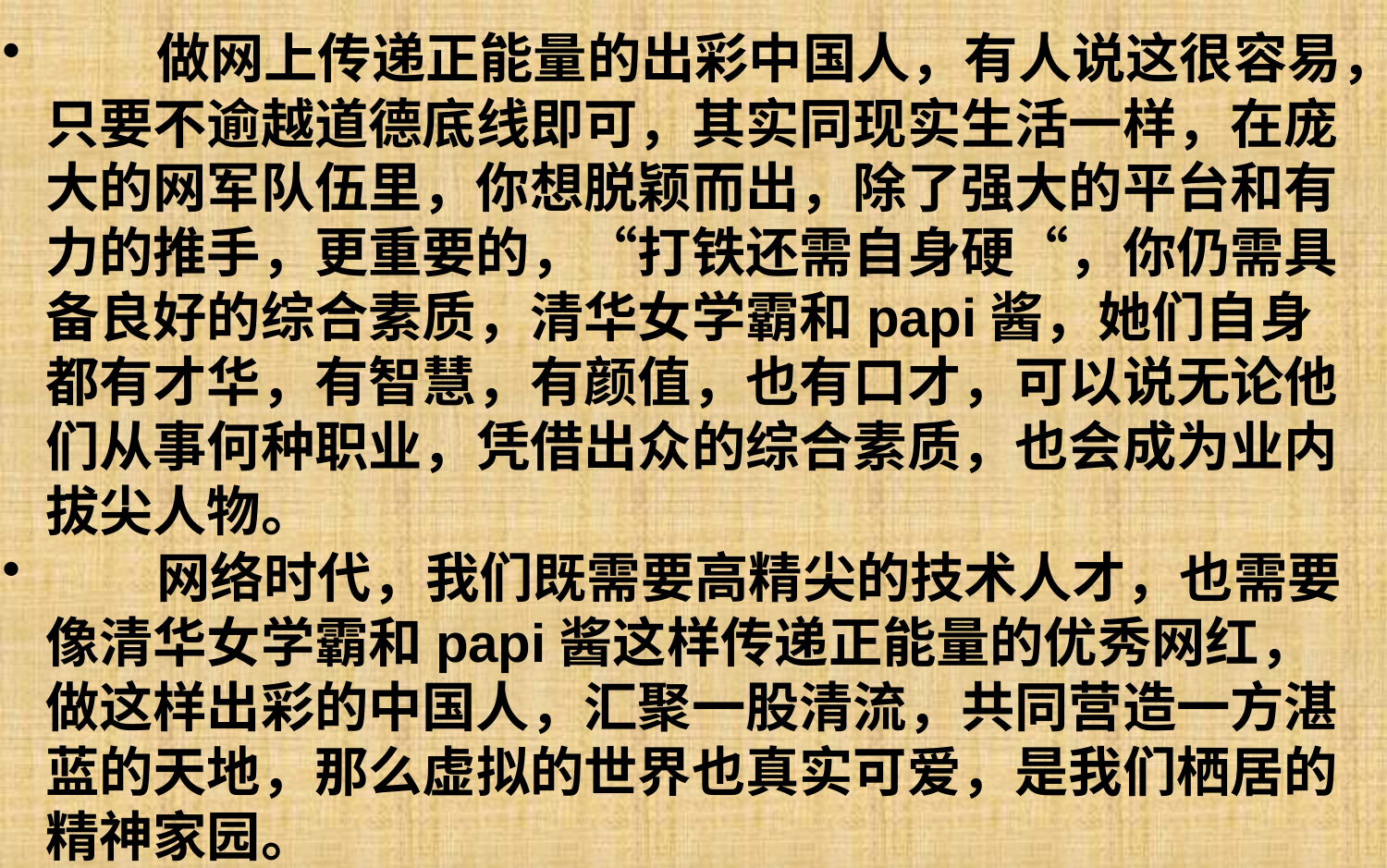

做网上传递正能量的出彩中国人，有人说这很容易，只要不逾越道德底线即可，其实同现实生活一样，在庞大的网军队伍里，你想脱颖而出，除了强大的平台和有力的推手，更重要的，“打铁还需自身硬“，你仍需具备良好的综合素质，清华女学霸和papi酱，她们自身都有才华，有智慧，有颜值，也有口才，可以说无论他们从事何种职业，凭借出众的综合素质，也会成为业内拔尖人物。
        网络时代，我们既需要高精尖的技术人才，也需要像清华女学霸和papi酱这样传递正能量的优秀网红，做这样出彩的中国人，汇聚一股清流，共同营造一方湛蓝的天地，那么虚拟的世界也真实可爱，是我们栖居的精神家园。